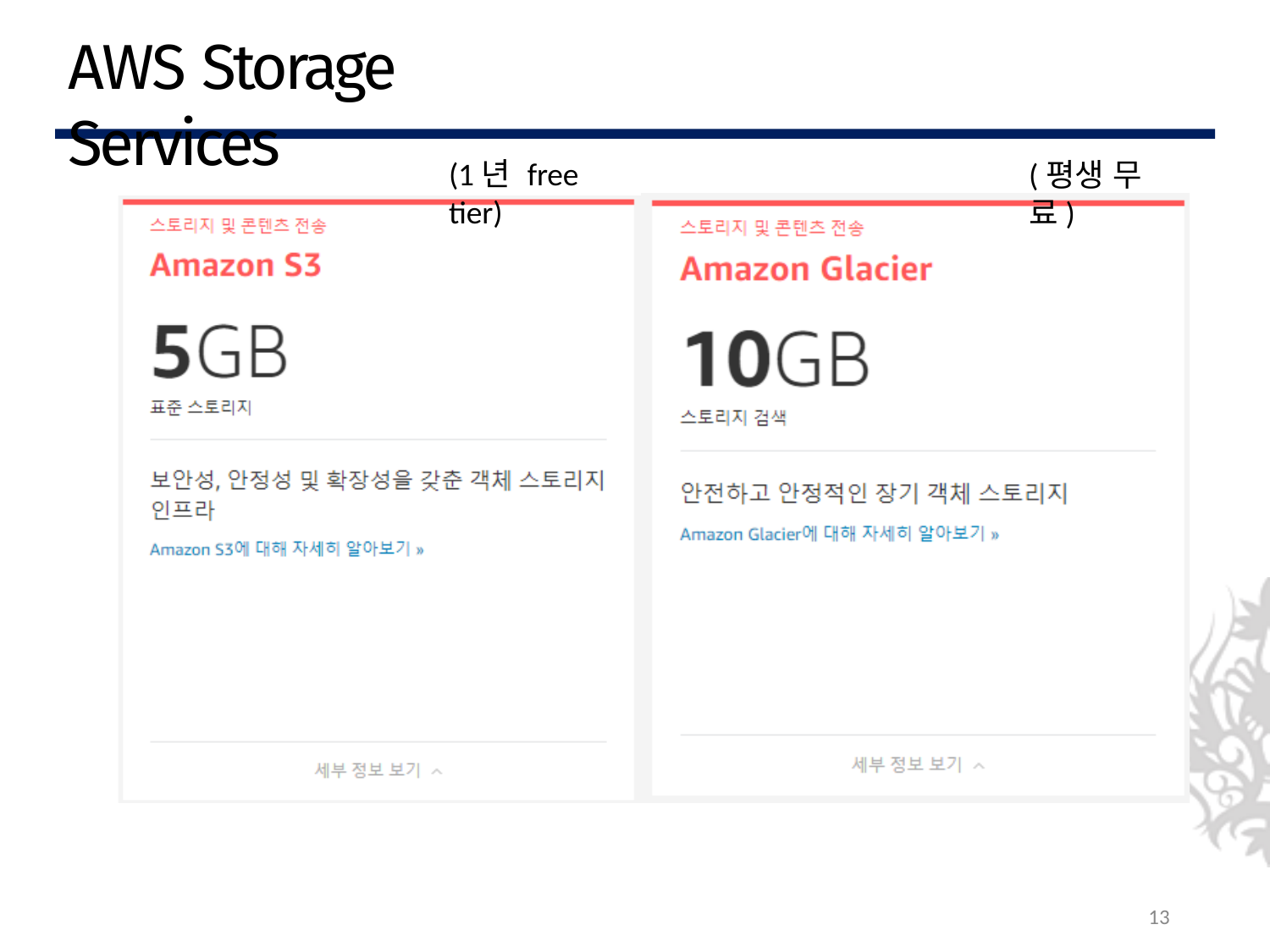

# AWS Storage Services
(1년 free tier)
(평생 무료)

13